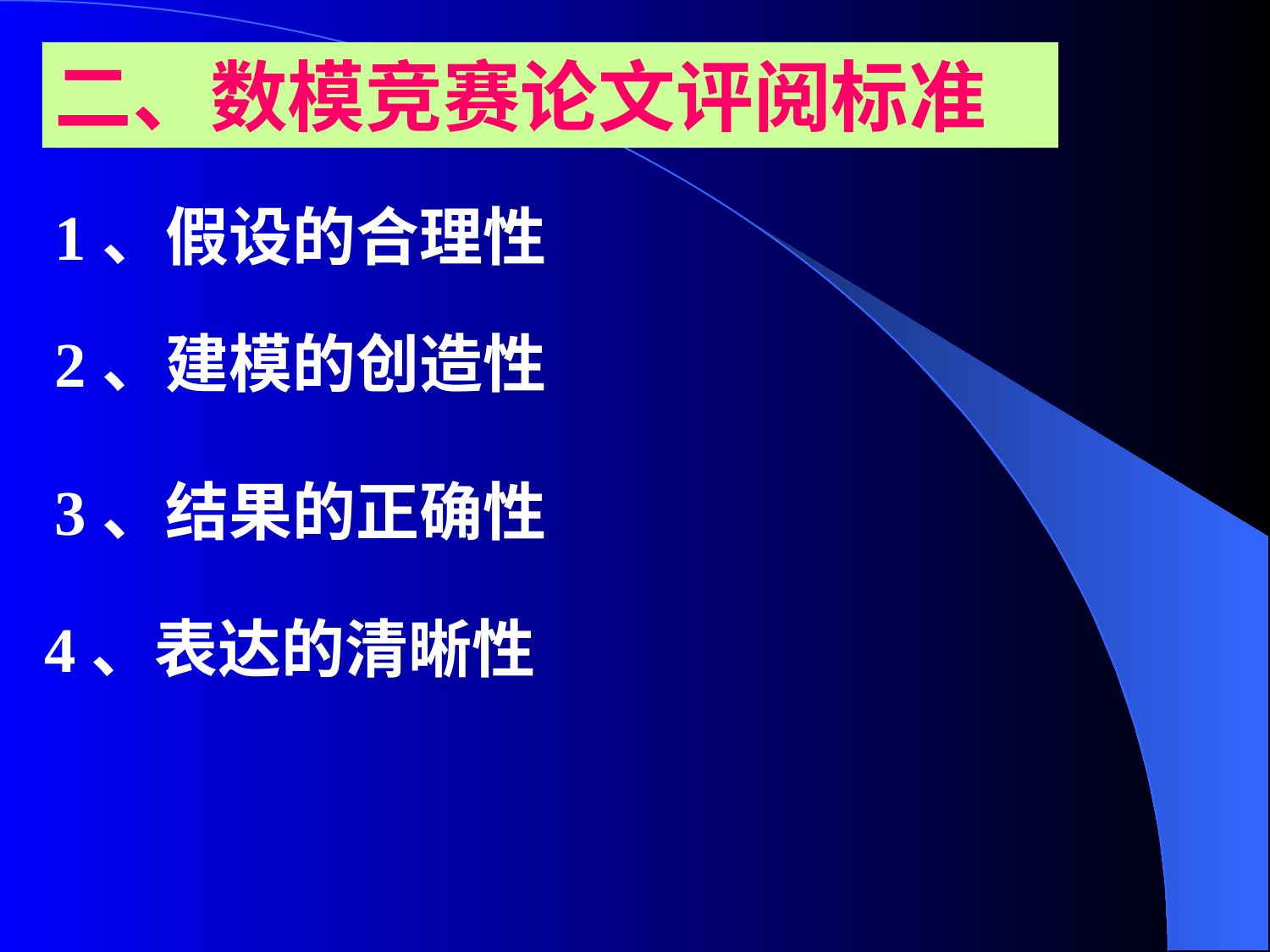

二、数模竞赛论文评阅标准
1、假设的合理性
2、建模的创造性
3、结果的正确性
4、表达的清晰性